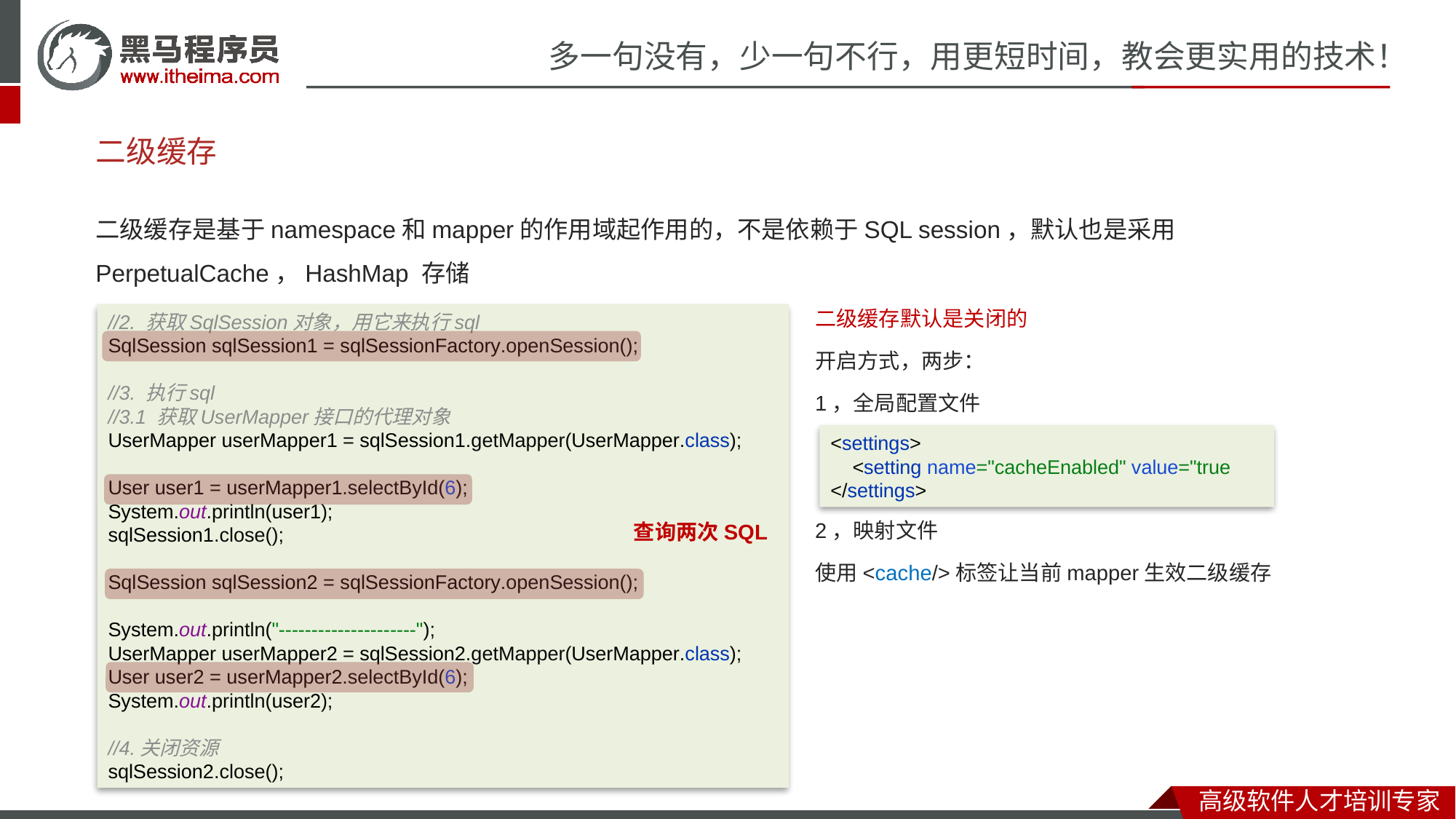

# 二级缓存
二级缓存是基于namespace和mapper的作用域起作用的，不是依赖于SQL session，默认也是采用 PerpetualCache，HashMap 存储
二级缓存默认是关闭的
开启方式，两步：
1，全局配置文件

2，映射文件
使用<cache/>标签让当前mapper生效二级缓存
//2. 获取SqlSession对象，用它来执行sql
SqlSession sqlSession1 = sqlSessionFactory.openSession();
//3. 执行sql
//3.1 获取UserMapper接口的代理对象
UserMapper userMapper1 = sqlSession1.getMapper(UserMapper.class);
User user1 = userMapper1.selectById(6);
System.out.println(user1);
sqlSession1.close();
SqlSession sqlSession2 = sqlSessionFactory.openSession();
System.out.println("---------------------");
UserMapper userMapper2 = sqlSession2.getMapper(UserMapper.class);
User user2 = userMapper2.selectById(6);
System.out.println(user2);
//4.关闭资源
sqlSession2.close();

<settings>
    <setting name="cacheEnabled" value="true
</settings>

查询两次SQL